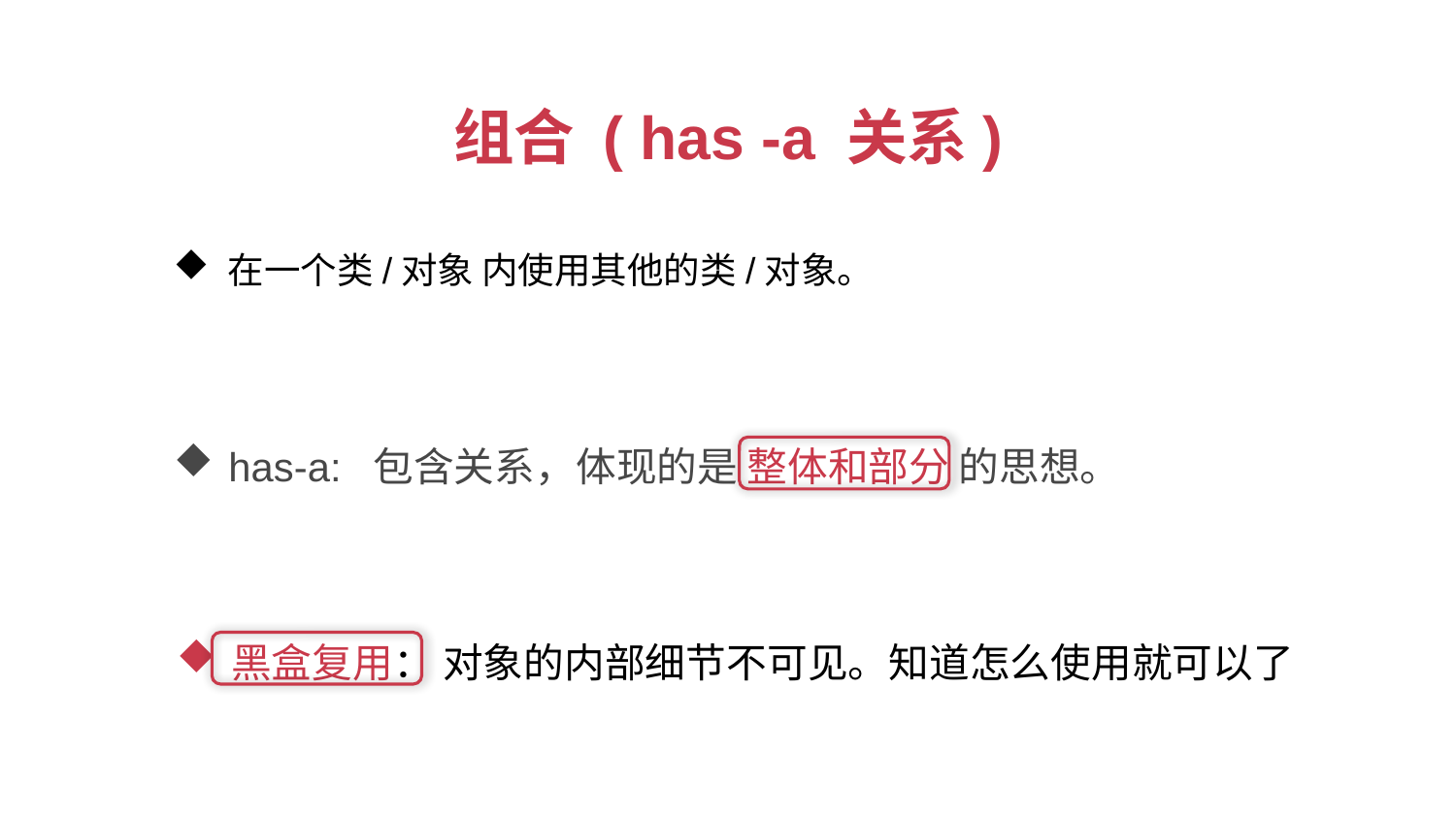

组合 ( has -a 关系)
在一个类/对象 内使用其他的类/对象。
has-a:  包含关系，体现的是 整体和部分 的思想。

黑盒复用： 对象的内部细节不可见。知道怎么使用就可以了